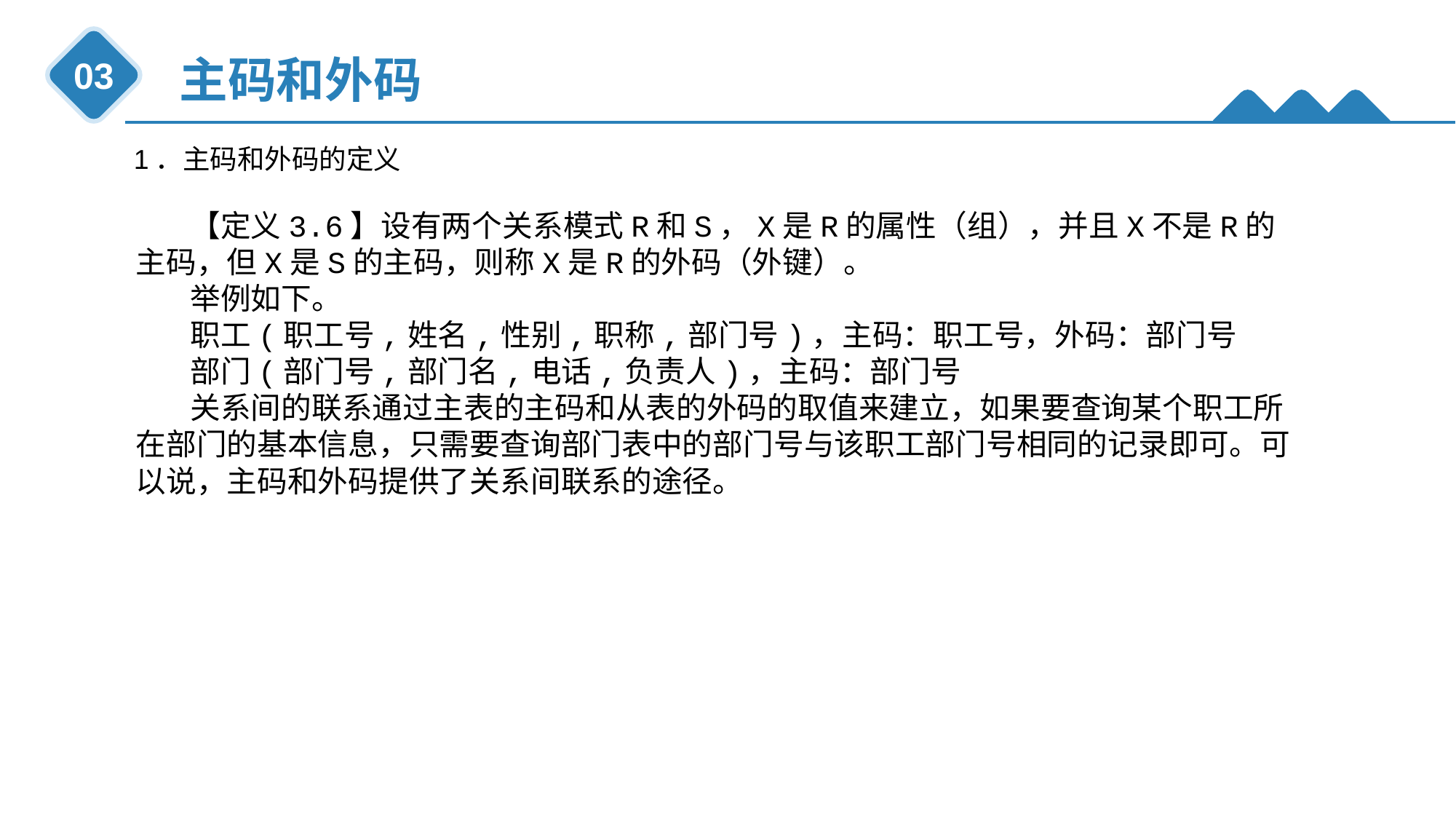

主码和外码
03

1．主码和外码的定义
【定义3.6】设有两个关系模式R和S，X是R的属性（组），并且X不是R的主码，但X是S的主码，则称X是R的外码（外键）。
举例如下。
职工(职工号,姓名,性别,职称,部门号)，主码：职工号，外码：部门号
部门(部门号,部门名,电话,负责人)，主码：部门号
关系间的联系通过主表的主码和从表的外码的取值来建立，如果要查询某个职工所在部门的基本信息，只需要查询部门表中的部门号与该职工部门号相同的记录即可。可以说，主码和外码提供了关系间联系的途径。